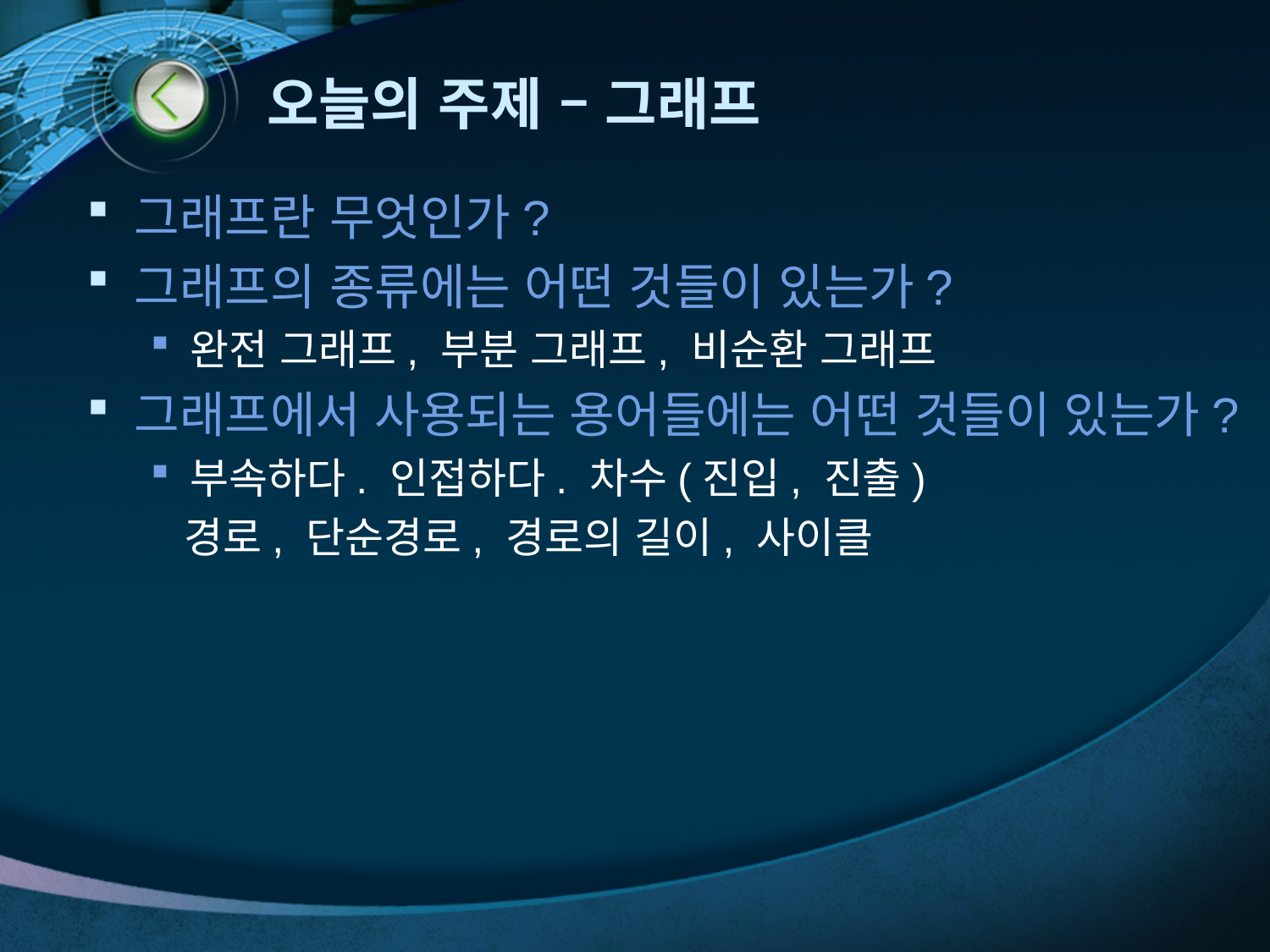

# 오늘의 주제 – 그래프
그래프란 무엇인가?
그래프의 종류에는 어떤 것들이 있는가?
완전 그래프, 부분 그래프, 비순환 그래프
그래프에서 사용되는 용어들에는 어떤 것들이 있는가?
부속하다. 인접하다. 차수(진입, 진출)
  경로, 단순경로, 경로의 길이, 사이클